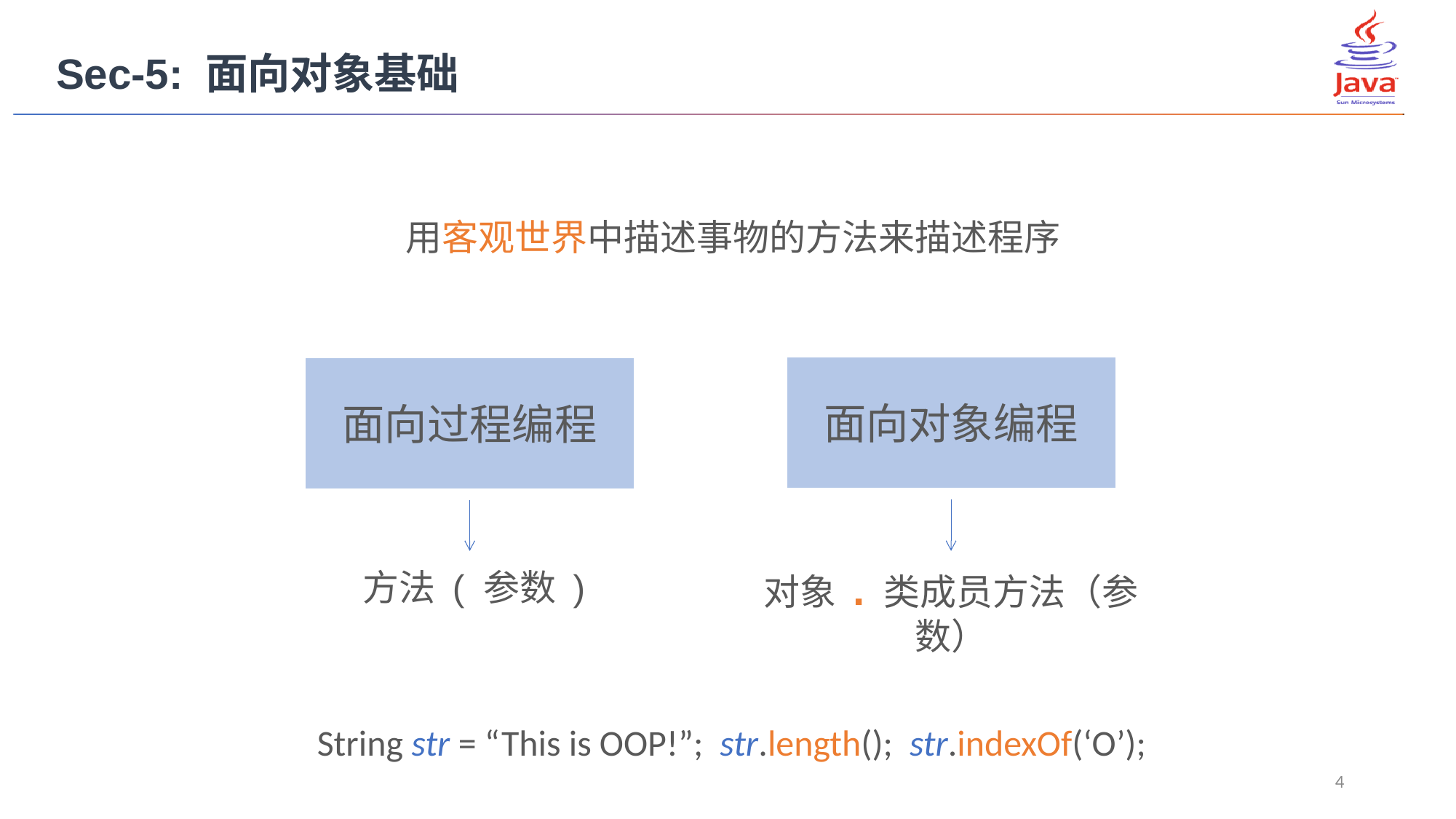

Sec-5: 面向对象基础
 用客观世界中描述事物的方法来描述程序
面向对象编程
面向过程编程
对象 . 类成员方法（参数）
方法 ( 参数 )
String str = “This is OOP!”;  str.length();  str.indexOf(‘O’);
4